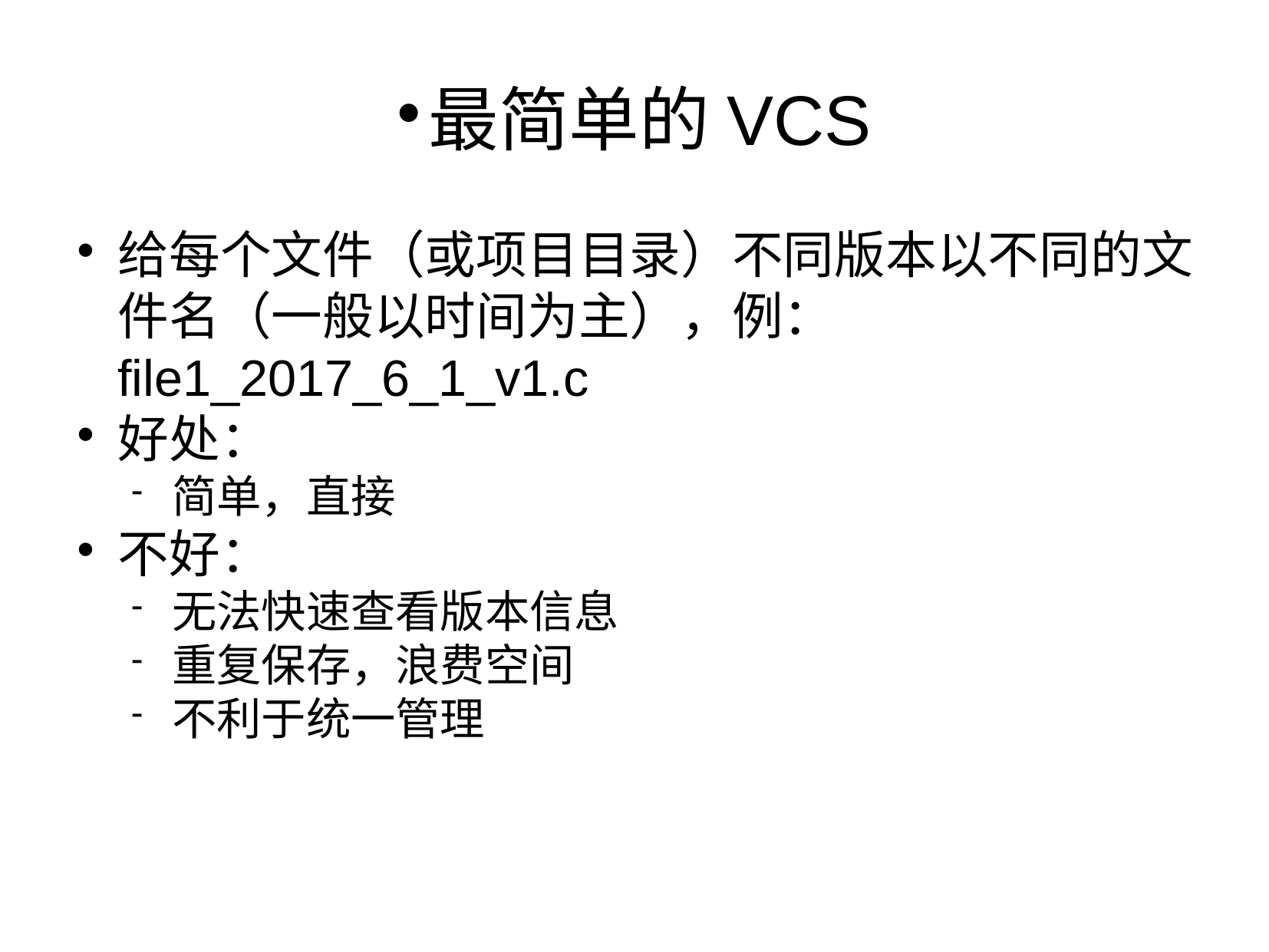

最简单的VCS
给每个文件（或项目目录）不同版本以不同的文件名（一般以时间为主），例：file1_2017_6_1_v1.c
好处：
简单，直接
不好：
无法快速查看版本信息
重复保存，浪费空间
不利于统一管理